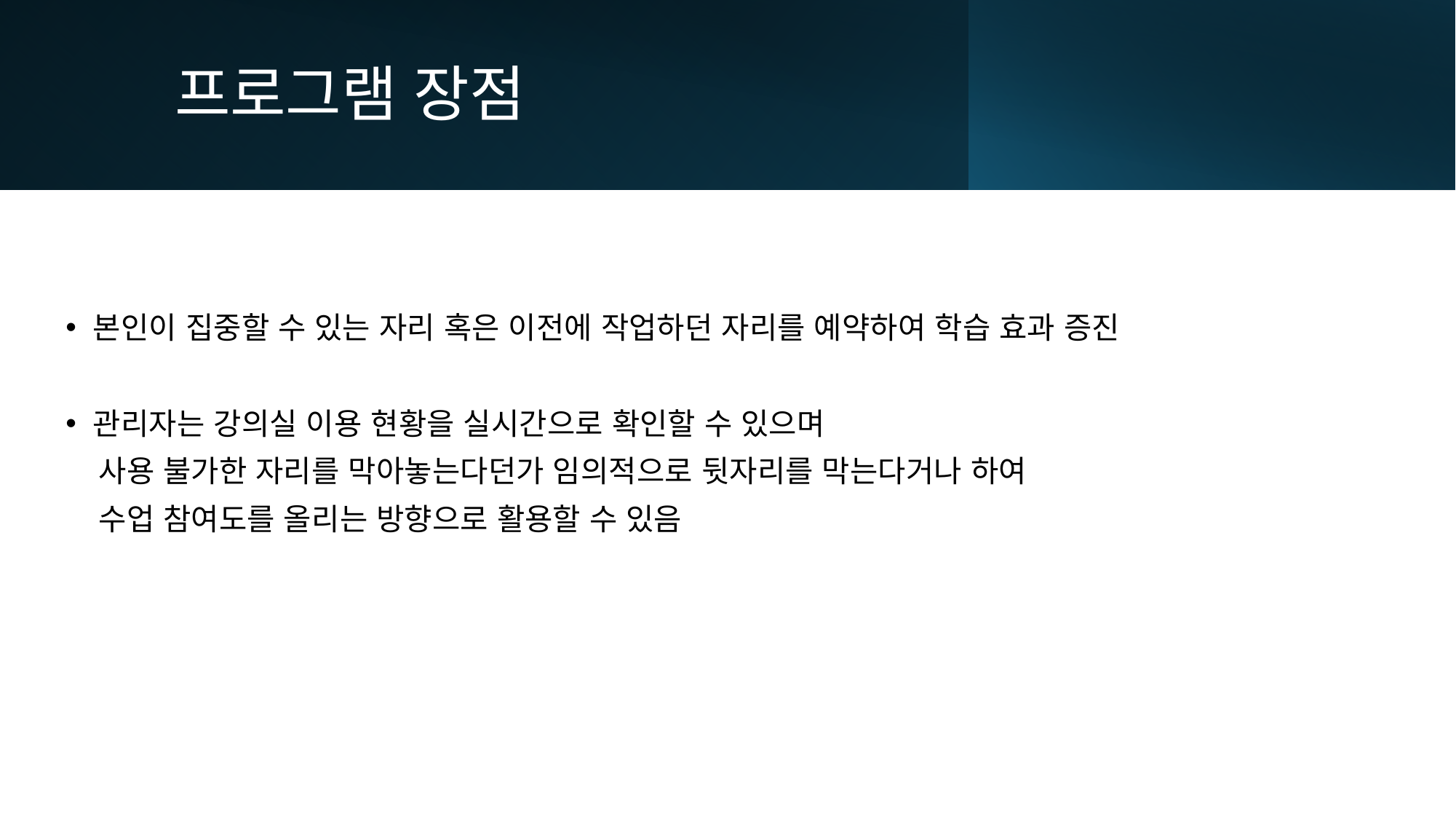

# 프로그램 장점
본인이 집중할 수 있는 자리 혹은 이전에 작업하던 자리를 예약하여 학습 효과 증진

관리자는 강의실 이용 현황을 실시간으로 확인할 수 있으며
   사용 불가한 자리를 막아놓는다던가 임의적으로 뒷자리를 막는다거나 하여
   수업 참여도를 올리는 방향으로 활용할 수 있음